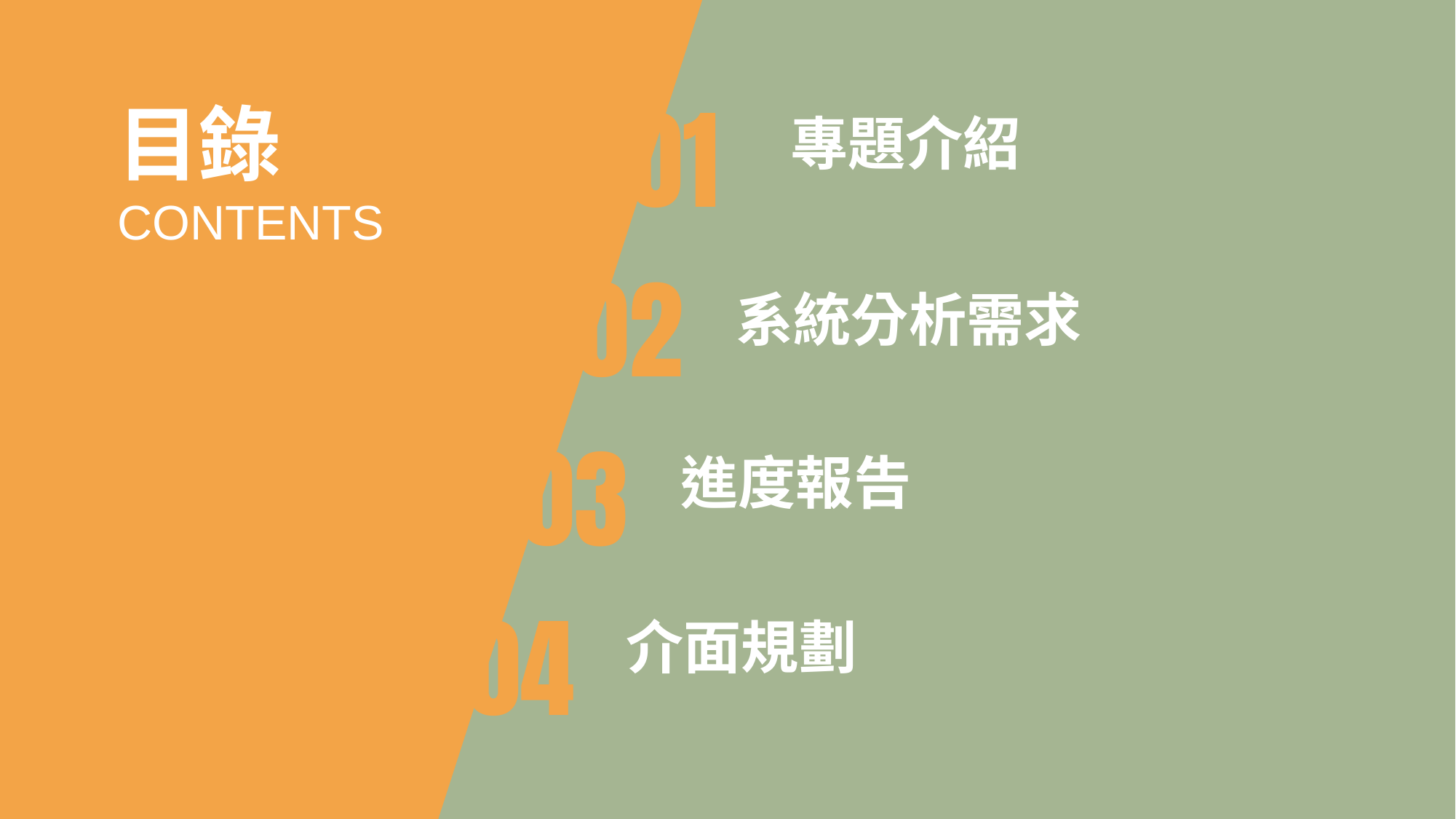

目錄
CONTENTS
01
專題介紹
02
系統分析需求
03
進度報告
04
介面規劃